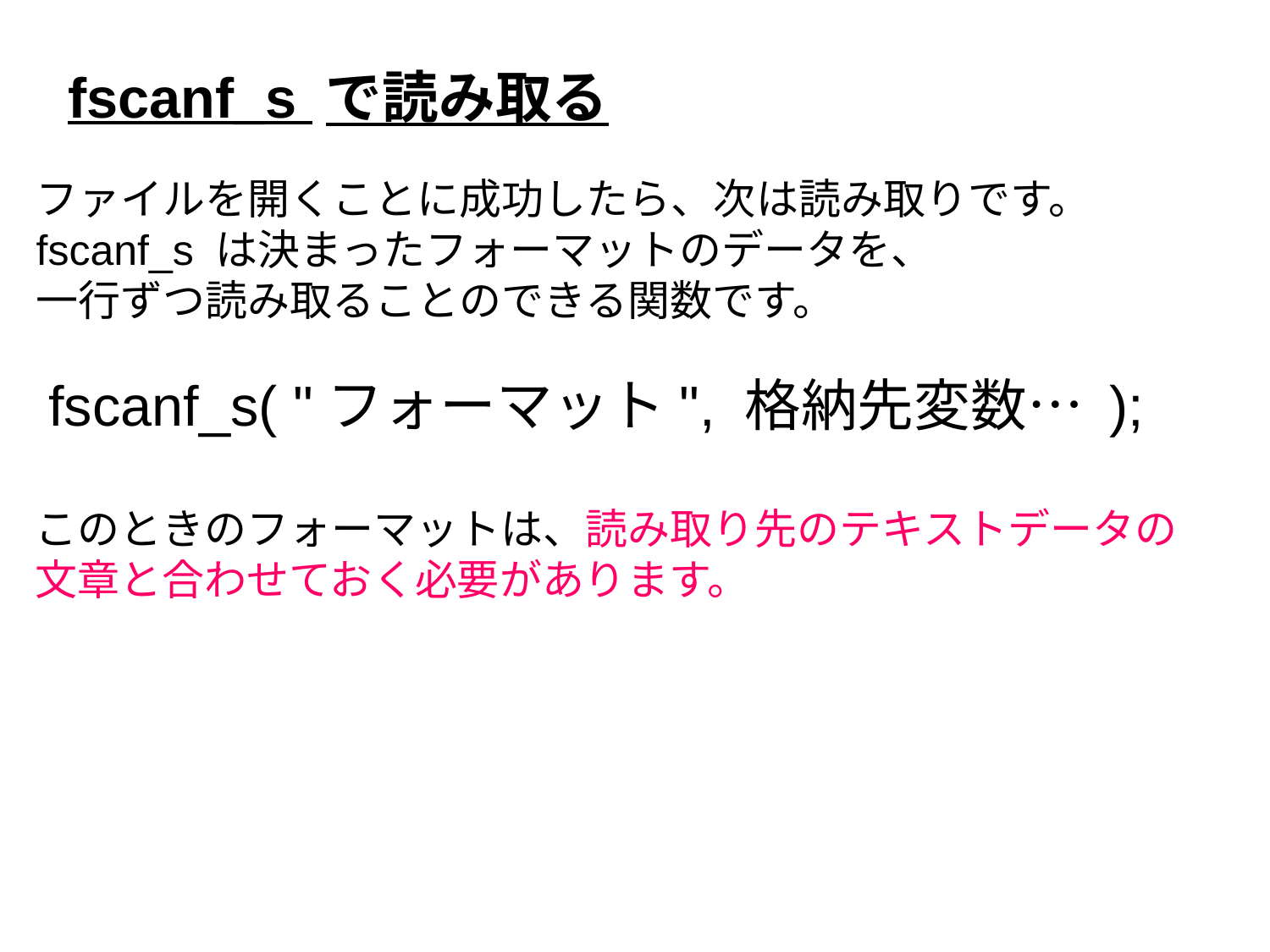

fscanf_s で読み取る
ファイルを開くことに成功したら、次は読み取りです。
fscanf_s は決まったフォーマットのデータを、
一行ずつ読み取ることのできる関数です。
fscanf_s( "フォーマット", 格納先変数… );
このときのフォーマットは、読み取り先のテキストデータの
文章と合わせておく必要があります。